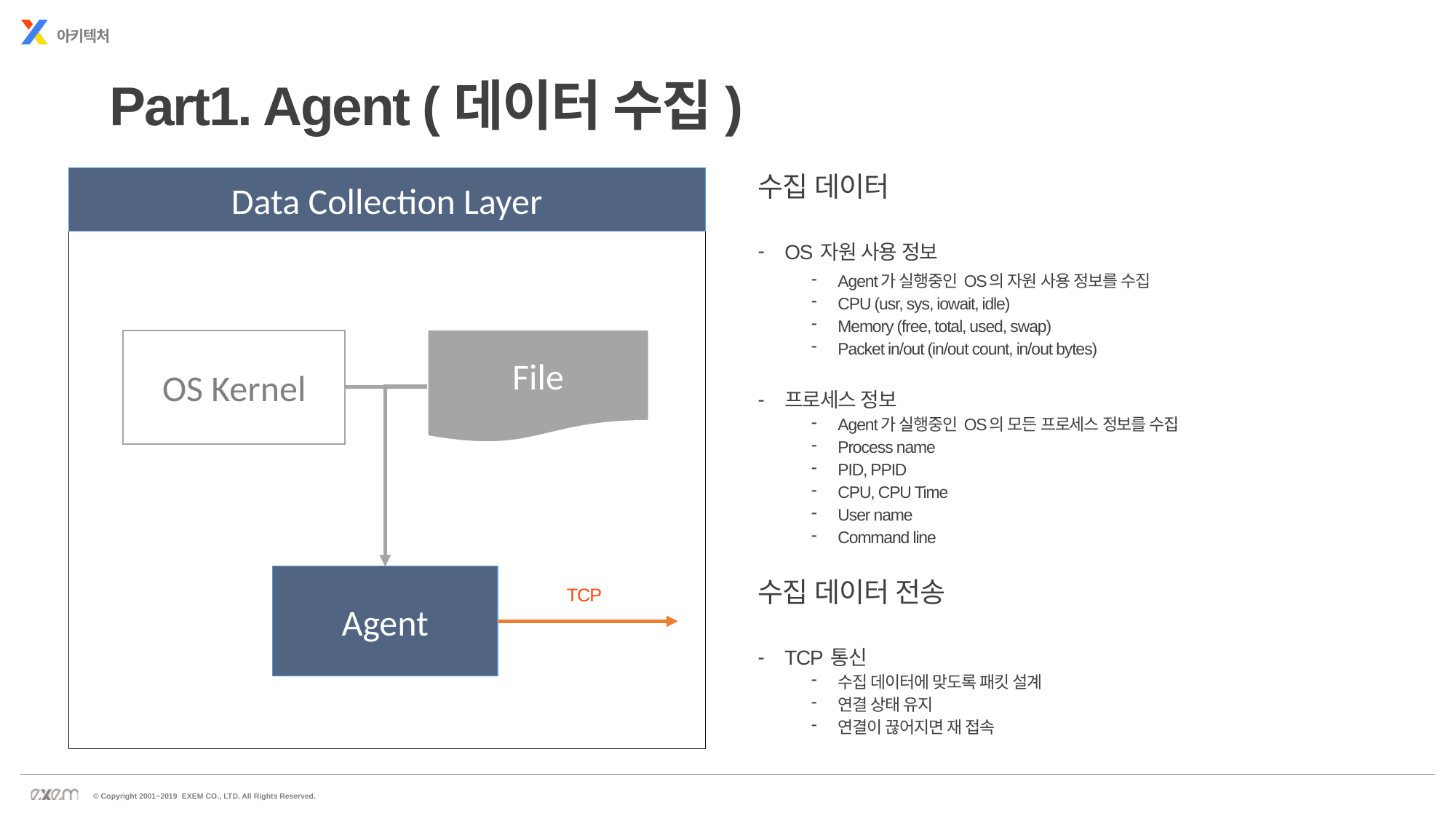

아키텍처
Part1. Agent (데이터 수집)

Data Collection Layer
수집 데이터

OS 자원 사용 정보
Agent가 실행중인 OS의 자원 사용 정보를 수집
CPU (usr, sys, iowait, idle)
Memory (free, total, used, swap)
Packet in/out (in/out count, in/out bytes)

프로세스 정보
Agent가 실행중인 OS의 모든 프로세스 정보를 수집
Process name
PID, PPID
CPU, CPU Time
User name
Command line

수집 데이터 전송

TCP 통신
수집 데이터에 맞도록 패킷 설계
연결 상태 유지
연결이 끊어지면 재 접속

File
OS Kernel
Agent
TCP